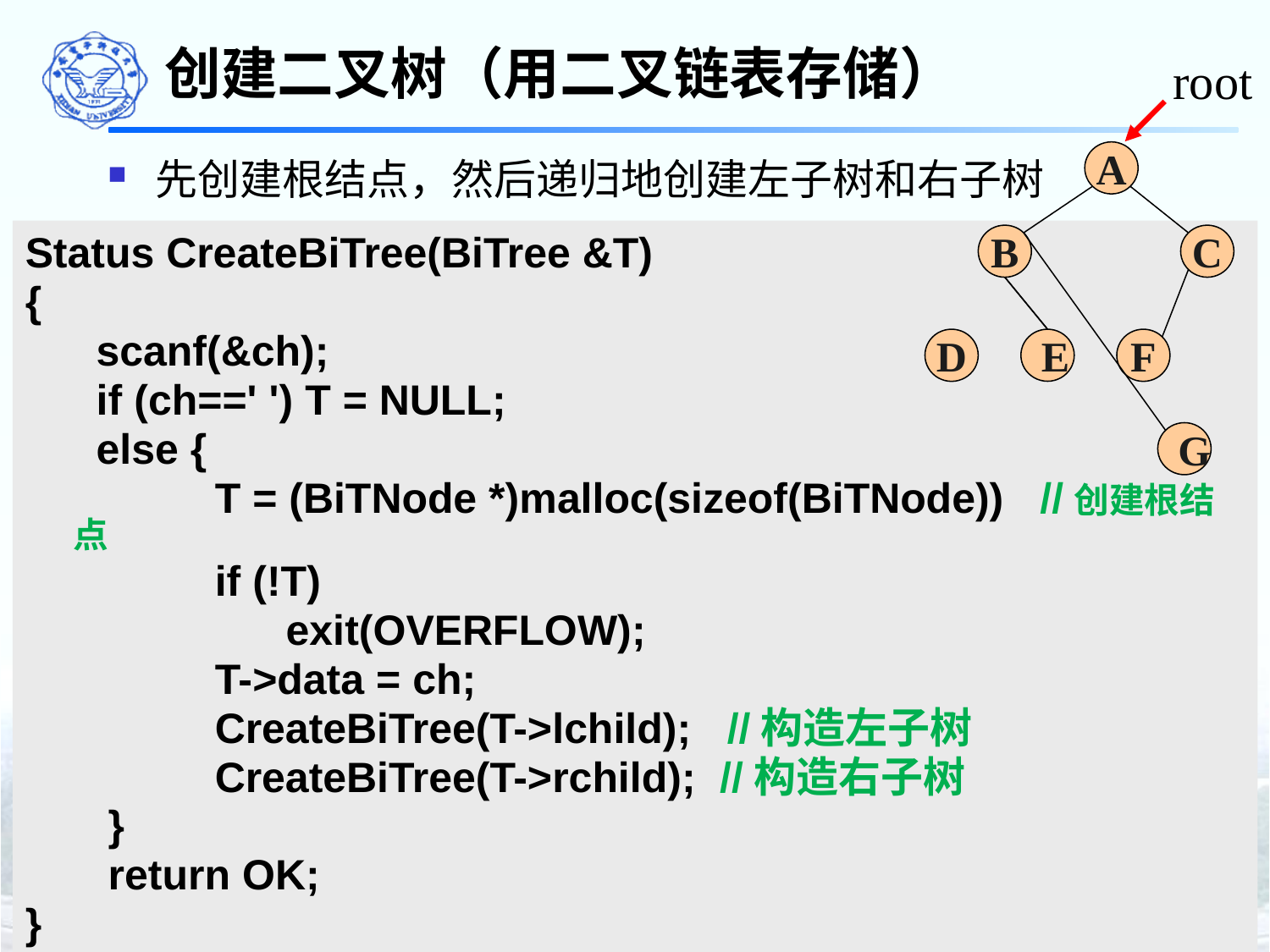

创建二叉树（用二叉链表存储）
root

A
B
C
D
E
F
G
先创建根结点，然后递归地创建左子树和右子树
Status CreateBiTree(BiTree &T)
{
      scanf(&ch);
      if (ch==' ') T = NULL;
      else {
                T = (BiTNode *)malloc(sizeof(BiTNode))   //创建根结点
                if (!T)
                      exit(OVERFLOW);
                T->data = ch;
                CreateBiTree(T->lchild);   //构造左子树
                CreateBiTree(T->rchild);  //构造右子树
       }
       return OK;
}
201